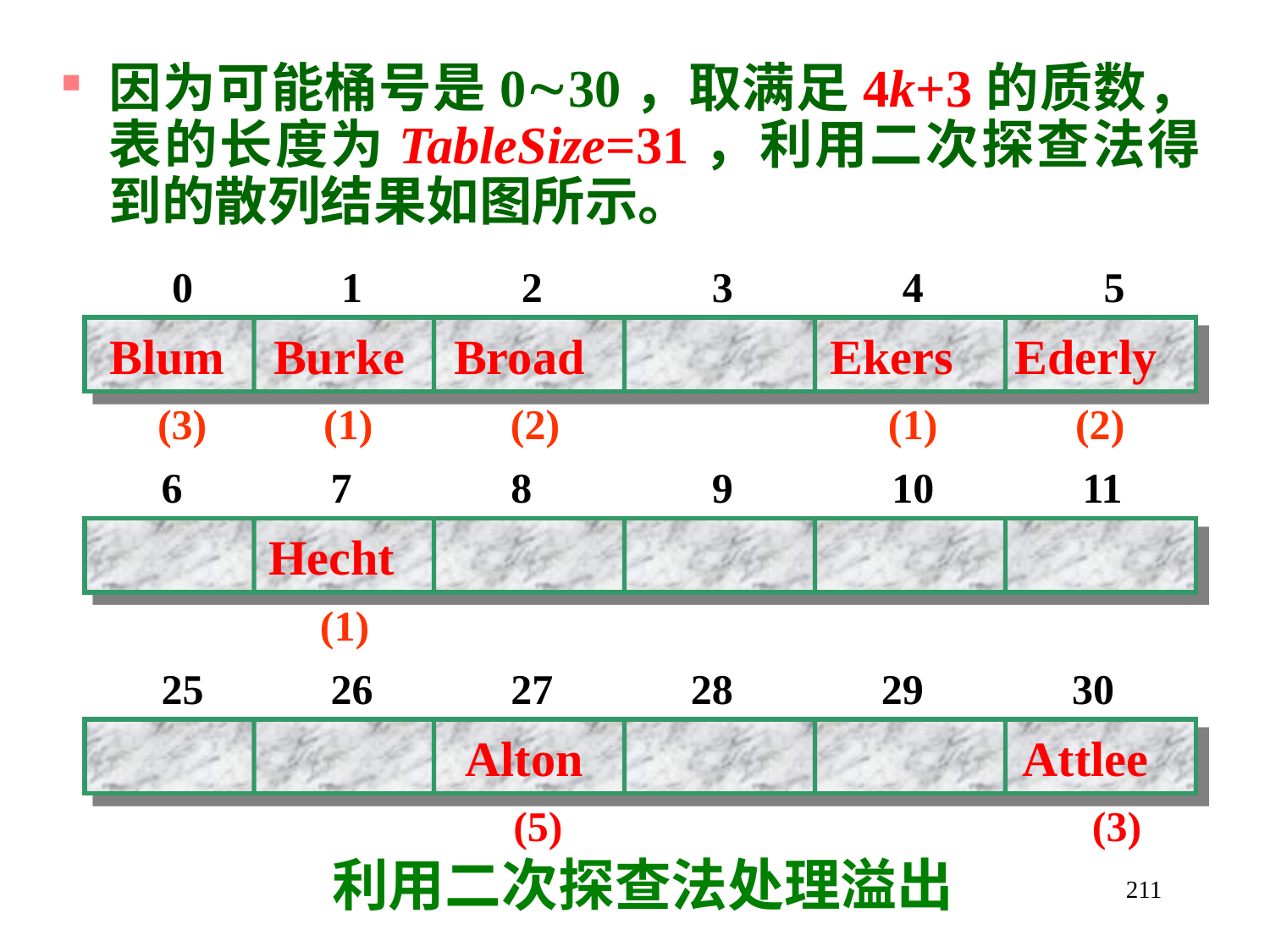

因为可能桶号是0∼30，取满足4k+3的质数，表的长度为TableSize=31，利用二次探查法得到的散列结果如图所示。
     0              1               2                3                4                 5
 Blum    Burke    Broad                    Ekers     Ederly

    (3)           (1)             (2)                               (1)             (2)
    6              7               8                 9               10              11
              Hecht

     (1)
     25            26             27             28              29              30
                              Alton                                    Attlee

      (5)                                                  (3)
利用二次探查法处理溢出
211